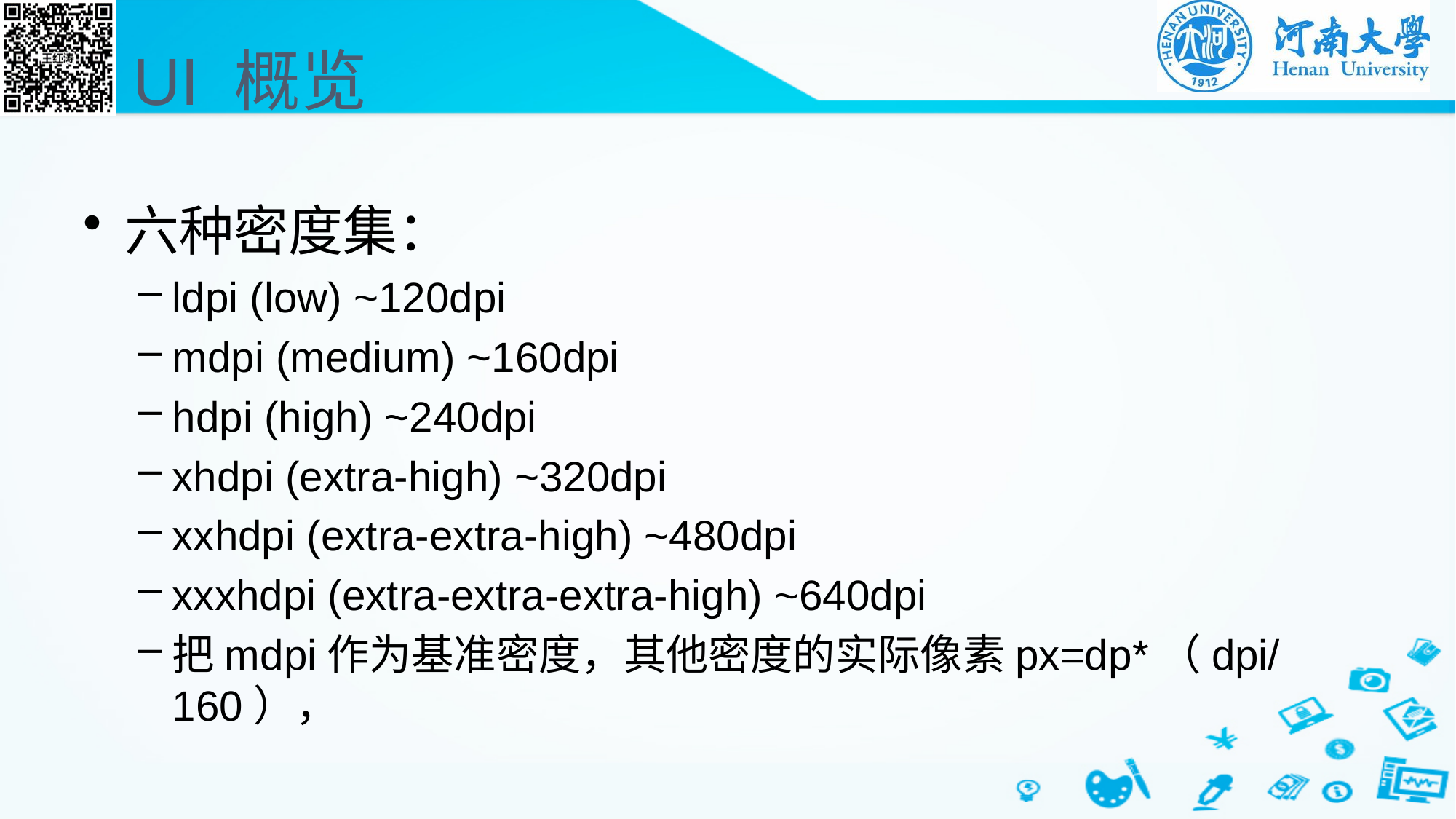

# UI 概览
六种密度集：
ldpi (low) ~120dpi
mdpi (medium) ~160dpi
hdpi (high) ~240dpi
xhdpi (extra-high) ~320dpi
xxhdpi (extra-extra-high) ~480dpi
xxxhdpi (extra-extra-extra-high) ~640dpi
把mdpi作为基准密度，其他密度的实际像素px=dp*（dpi/160），